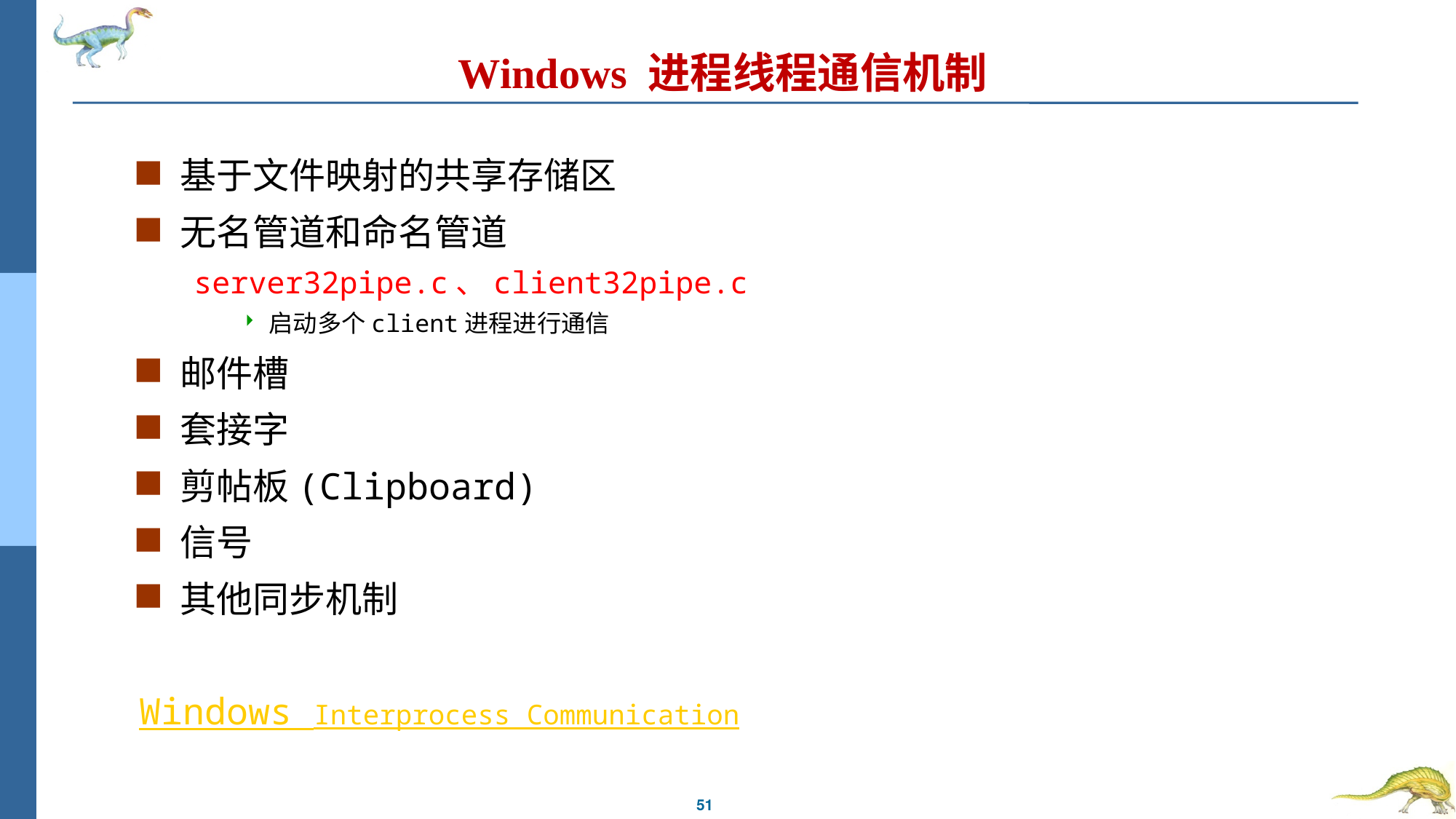

# Windows 进程线程通信机制
基于文件映射的共享存储区
无名管道和命名管道
server32pipe.c、client32pipe.c
启动多个client进程进行通信
邮件槽
套接字
剪帖板(Clipboard)
信号
其他同步机制

Windows Interprocess Communication